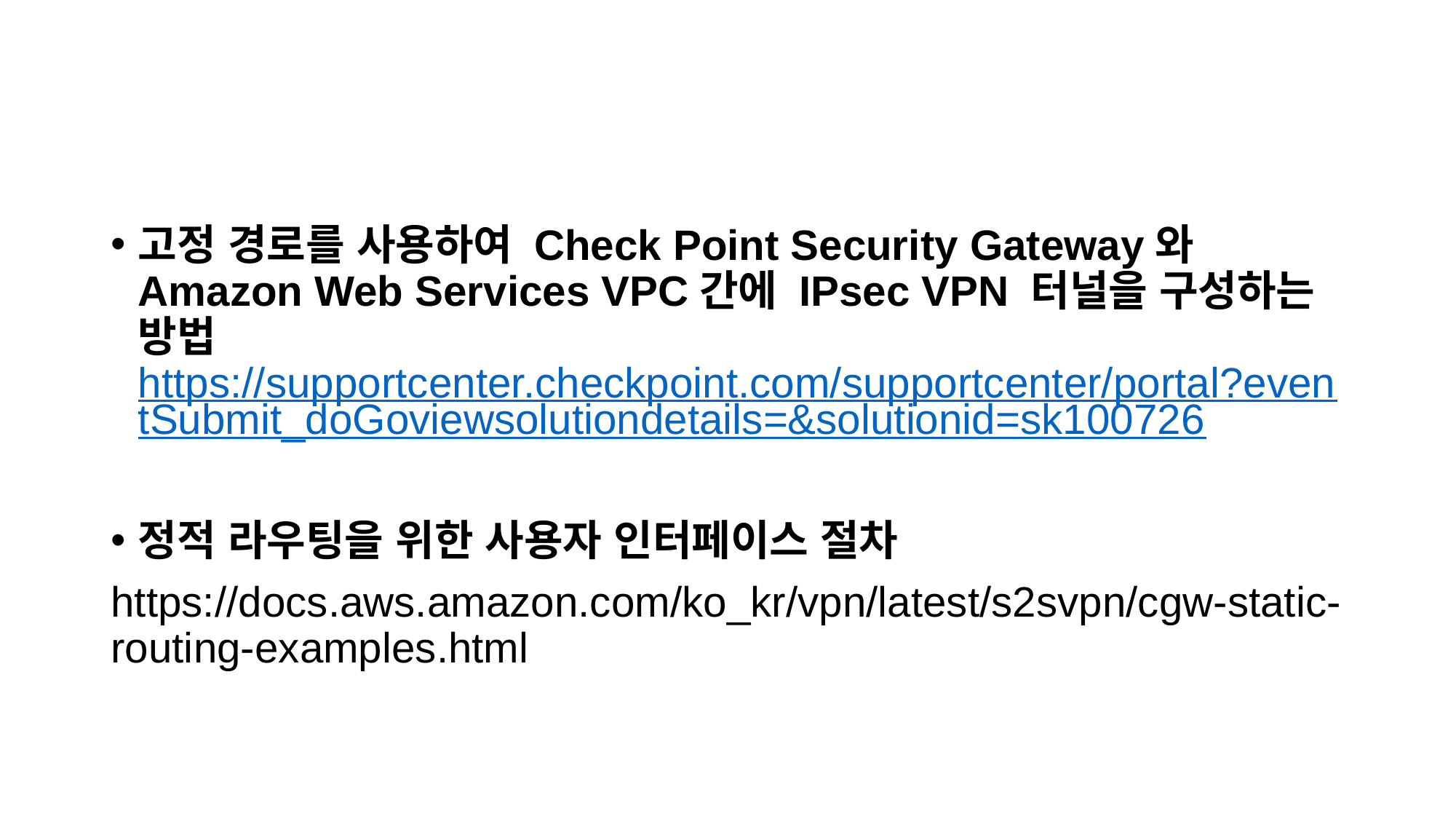

#
고정 경로를 사용하여 Check Point Security Gateway와 Amazon Web Services VPC간에 IPsec VPN 터널을 구성하는 방법https://supportcenter.checkpoint.com/supportcenter/portal?eventSubmit_doGoviewsolutiondetails=&solutionid=sk100726

정적 라우팅을 위한 사용자 인터페이스 절차
https://docs.aws.amazon.com/ko_kr/vpn/latest/s2svpn/cgw-static-routing-examples.html